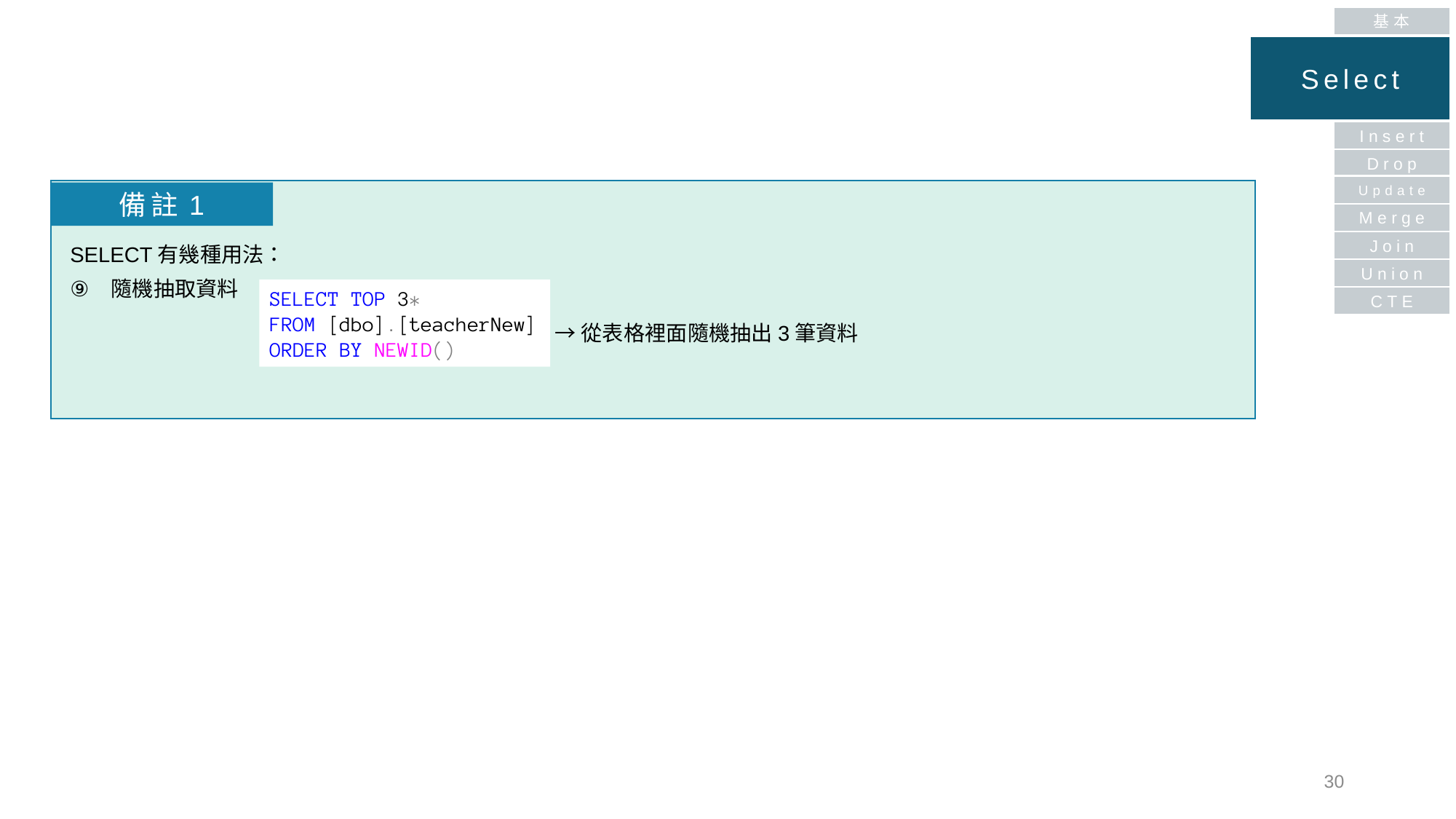

基本
Select
Insert
Drop
Update

備註1
Merge
Join
SELECT有幾種用法：
隨機抽取資料
Union
SELECT TOP 3*
FROM [dbo].[teacherNew]
ORDER BY NEWID()
CTE
→從表格裡面隨機抽出3筆資料
30